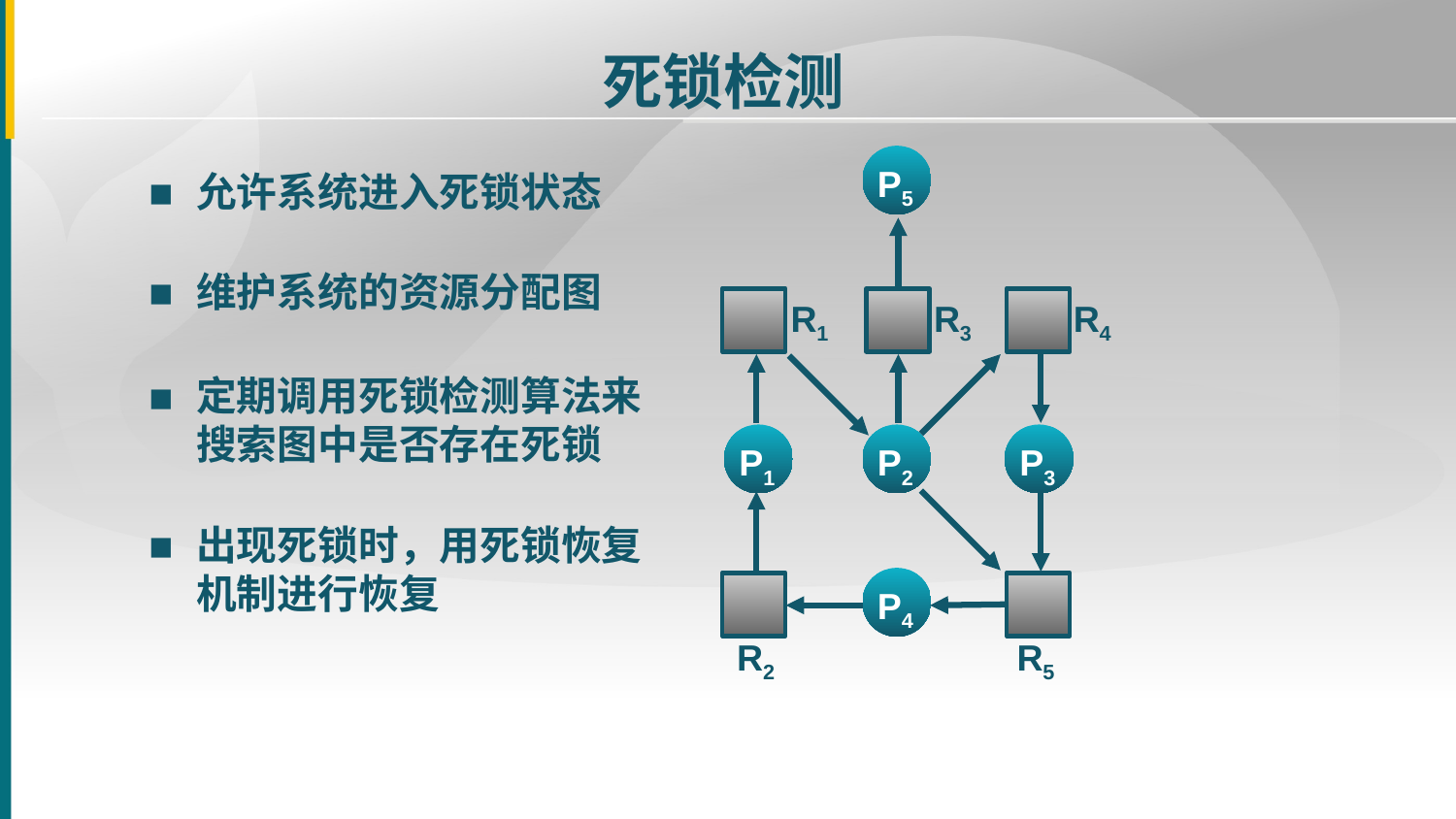

死锁检测

P5

R1
R3
R4

P1

P2

P3

P4

R2
R5
■
允许系统进入死锁状态
■
维护系统的资源分配图
■
定期调用死锁检测算法来搜索图中是否存在死锁
■
出现死锁时，用死锁恢复机制进行恢复